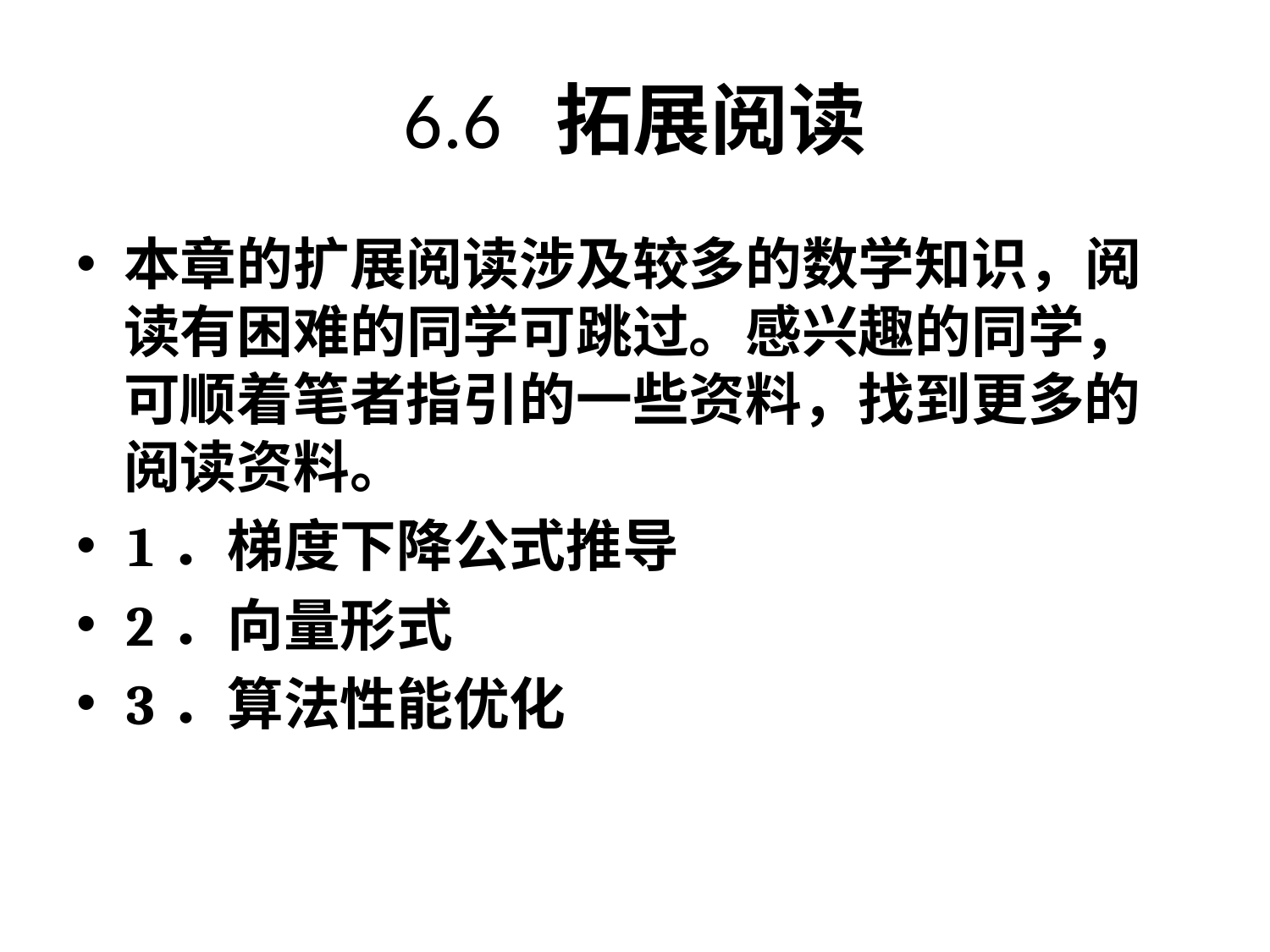

# 6.6  拓展阅读
本章的扩展阅读涉及较多的数学知识，阅读有困难的同学可跳过。感兴趣的同学，可顺着笔者指引的一些资料，找到更多的阅读资料。
1．梯度下降公式推导
2．向量形式
3．算法性能优化